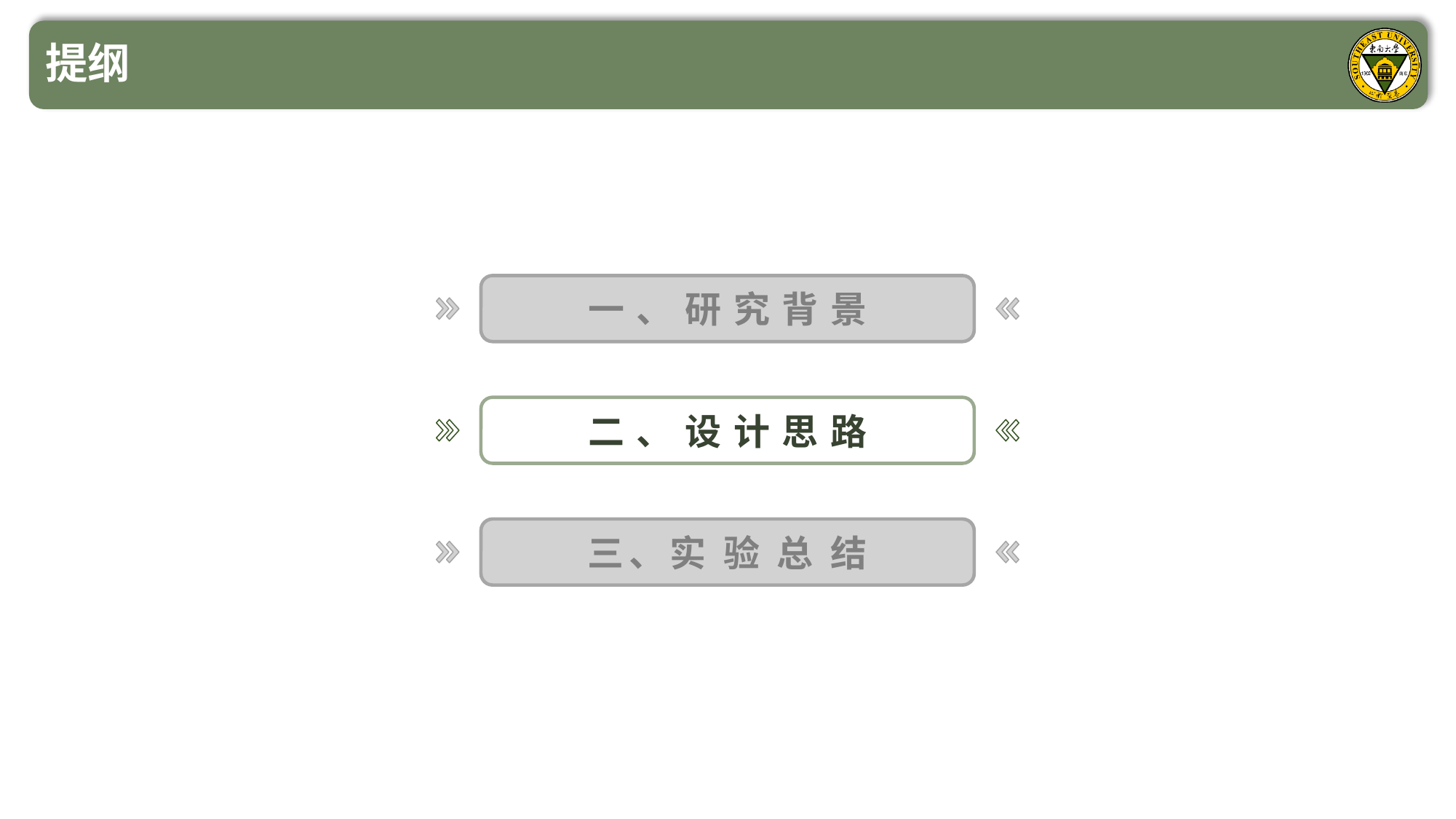

提纲
一、研究背景

二、设计思路

三、实 验 总 结